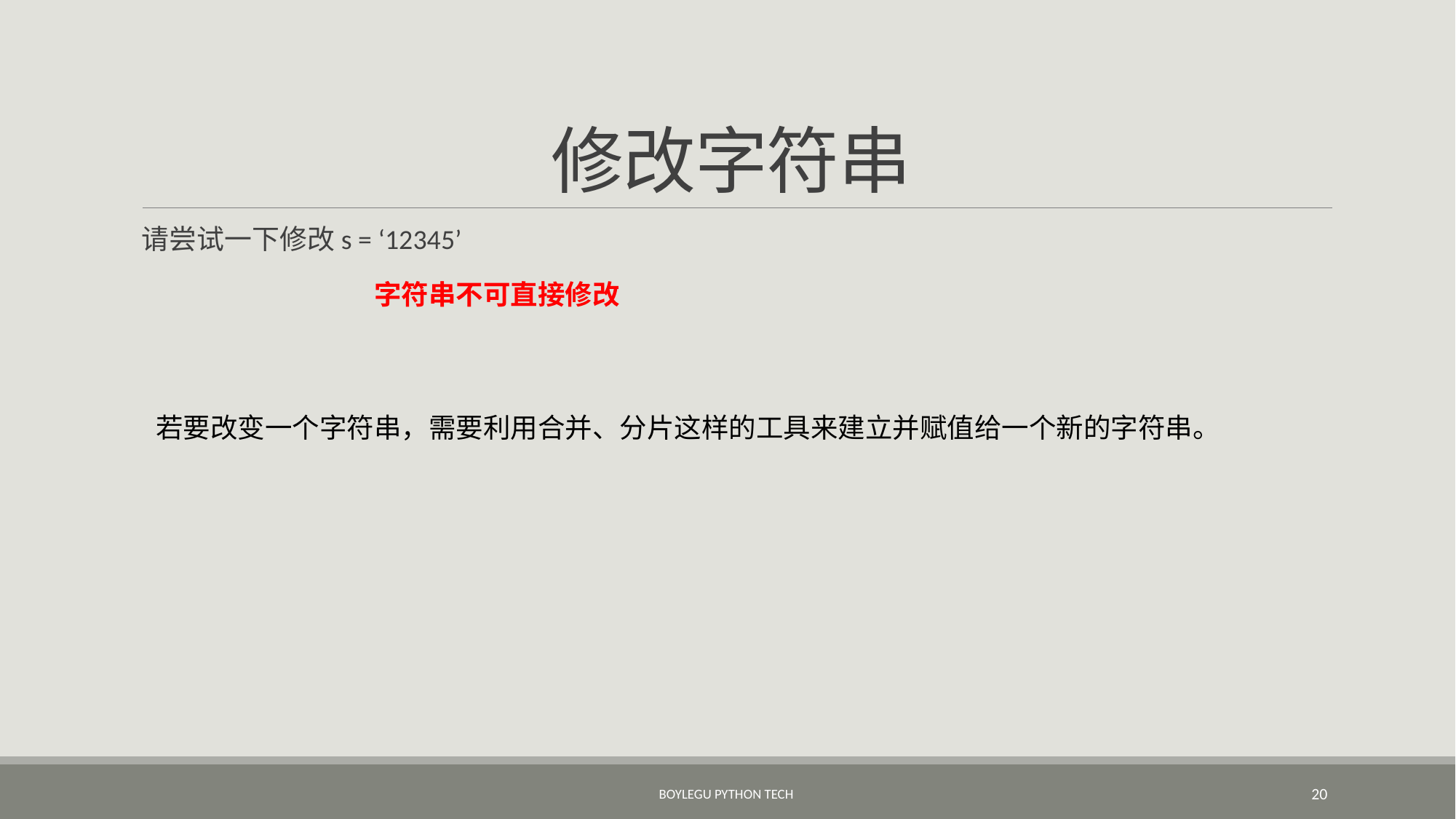

# 修改字符串
请尝试一下修改s = ‘12345’

字符串不可直接修改
若要改变一个字符串，需要利用合并、分片这样的工具来建立并赋值给一个新的字符串。
BoyleGu Python Tech
20